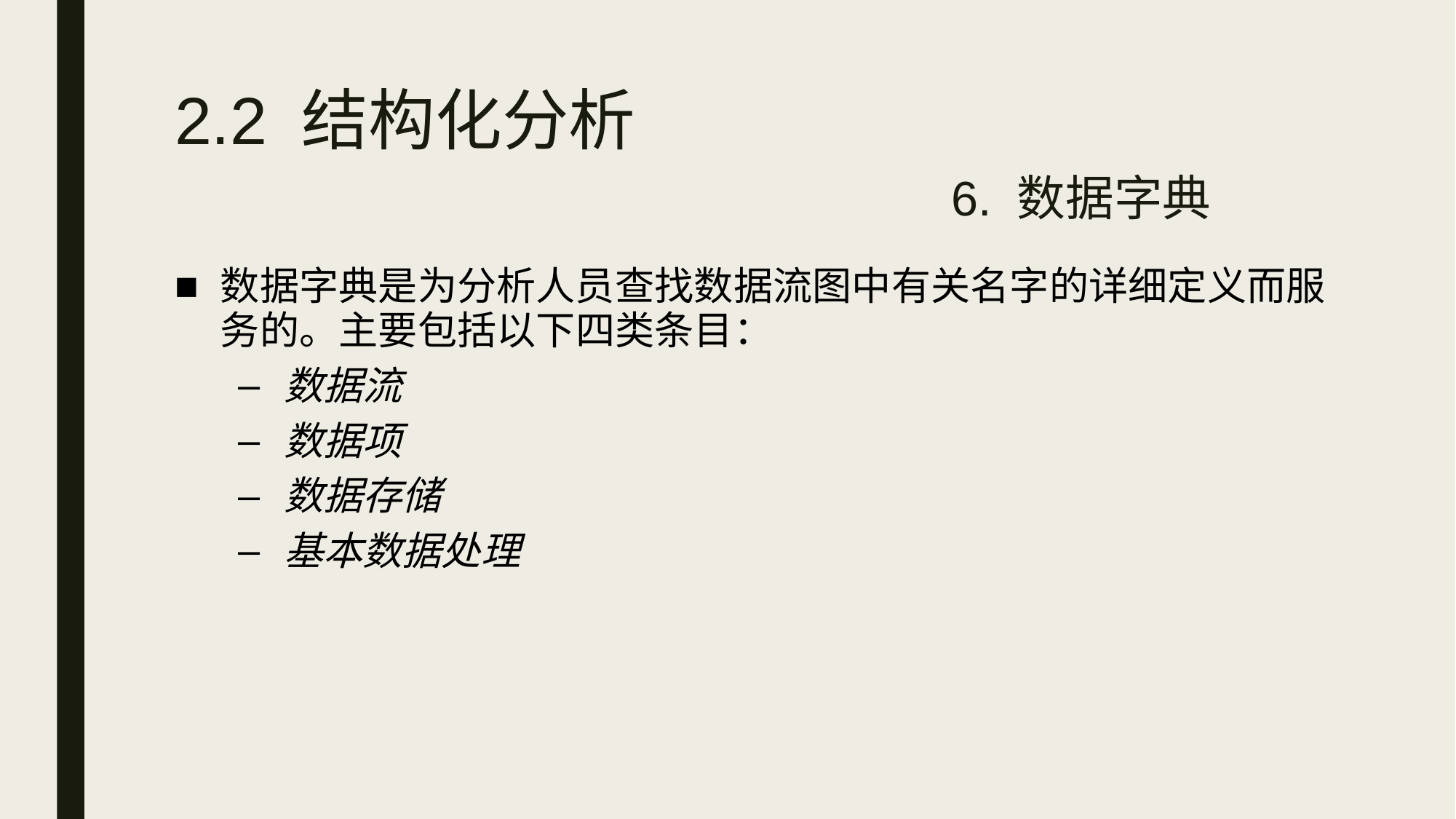

# 2.2 结构化分析 6. 数据字典
数据字典是为分析人员查找数据流图中有关名字的详细定义而服务的。主要包括以下四类条目：
数据流
数据项
数据存储
基本数据处理